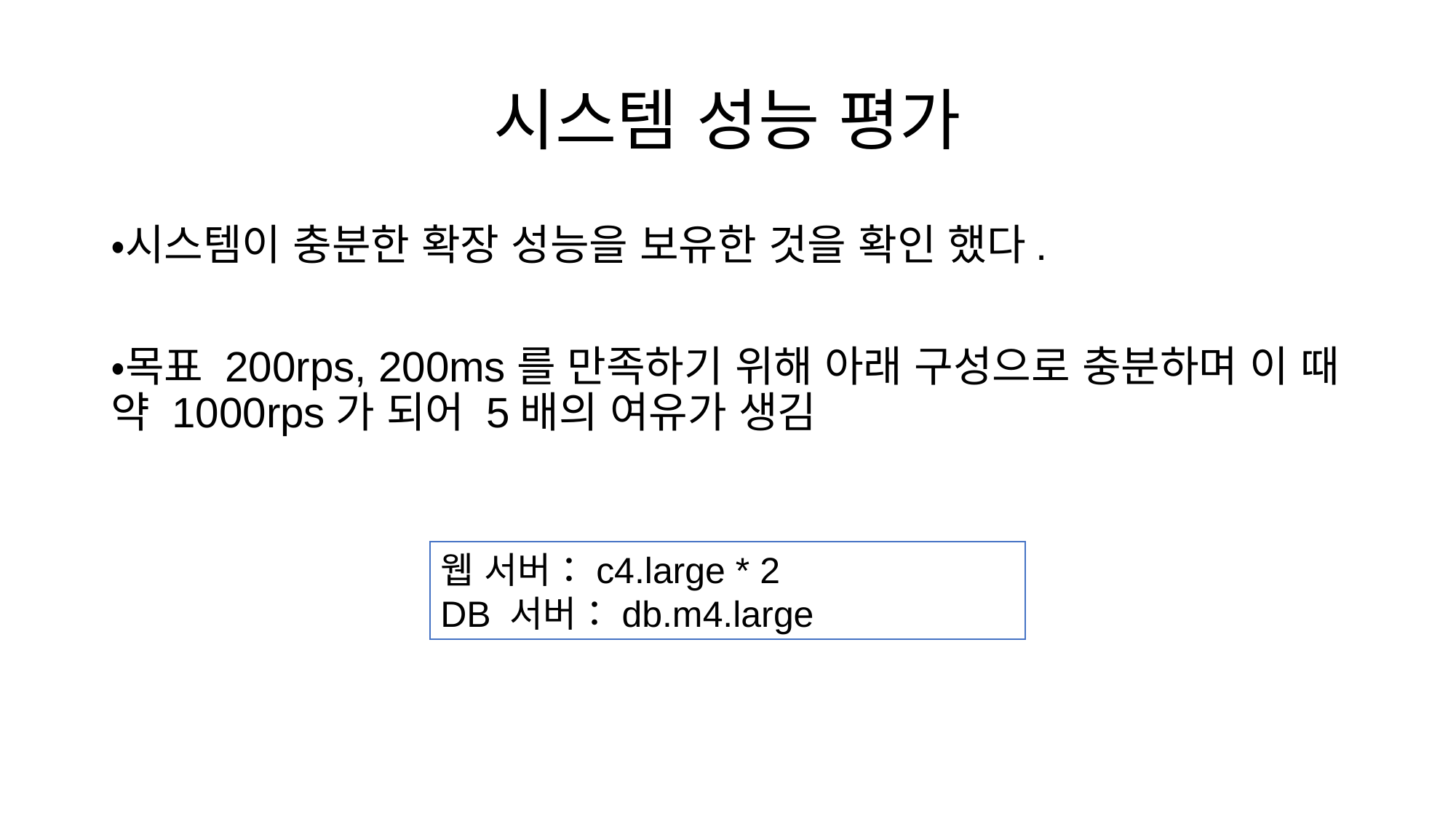

# 시스템 성능 평가
・시스템이 충분한 확장 성능을 보유한 것을 확인 했다.

・목표 200rps, 200ms를 만족하기 위해 아래 구성으로 충분하며 이 때 약 1000rps가 되어 5배의 여유가 생김

웹 서버：c4.large * 2
DB 서버：db.m4.large